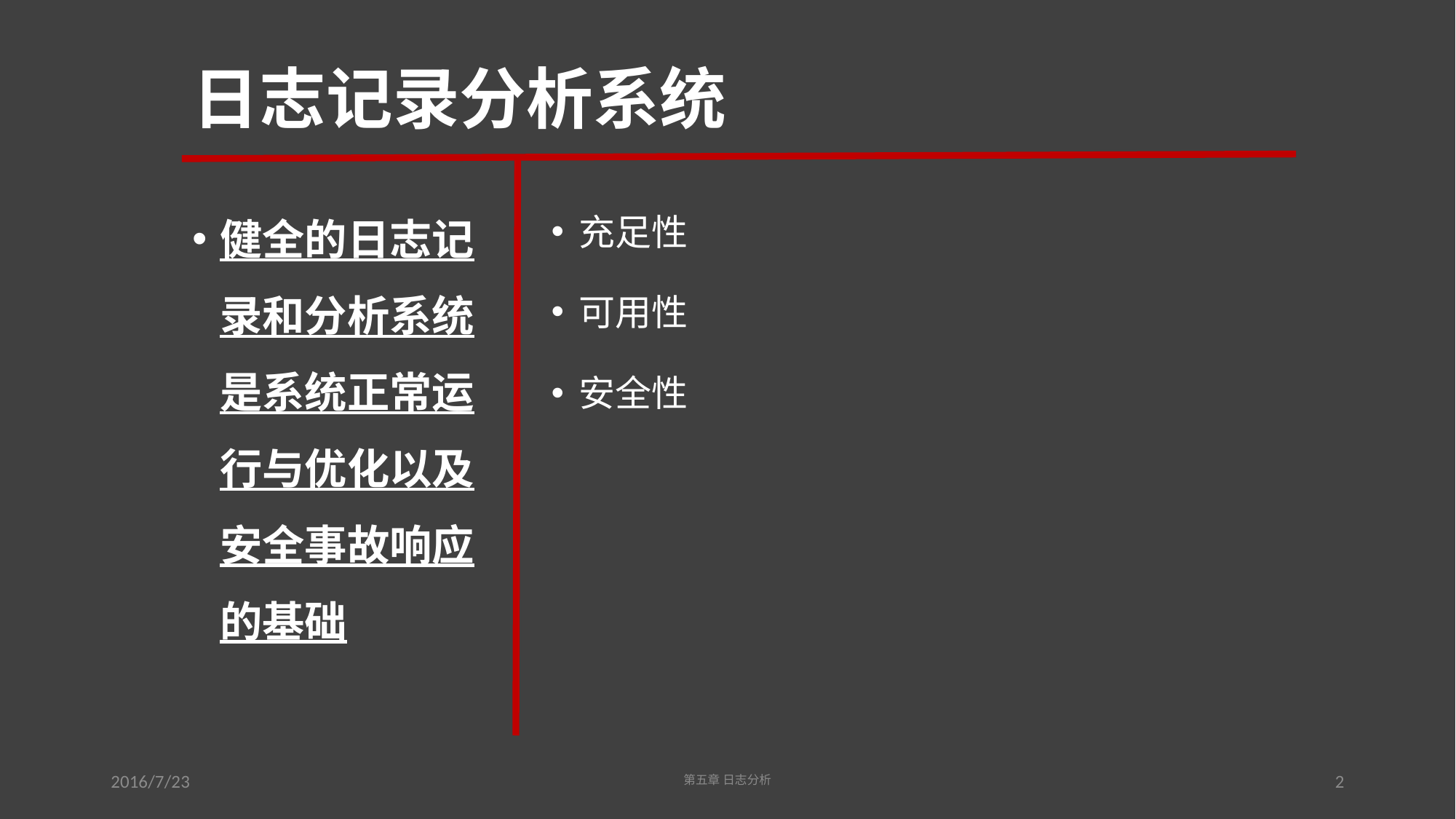

# 日志记录分析系统
健全的日志记录和分析系统是系统正常运行与优化以及安全事故响应的基础
充足性
可用性
安全性
2016/7/23
第五章 日志分析
2